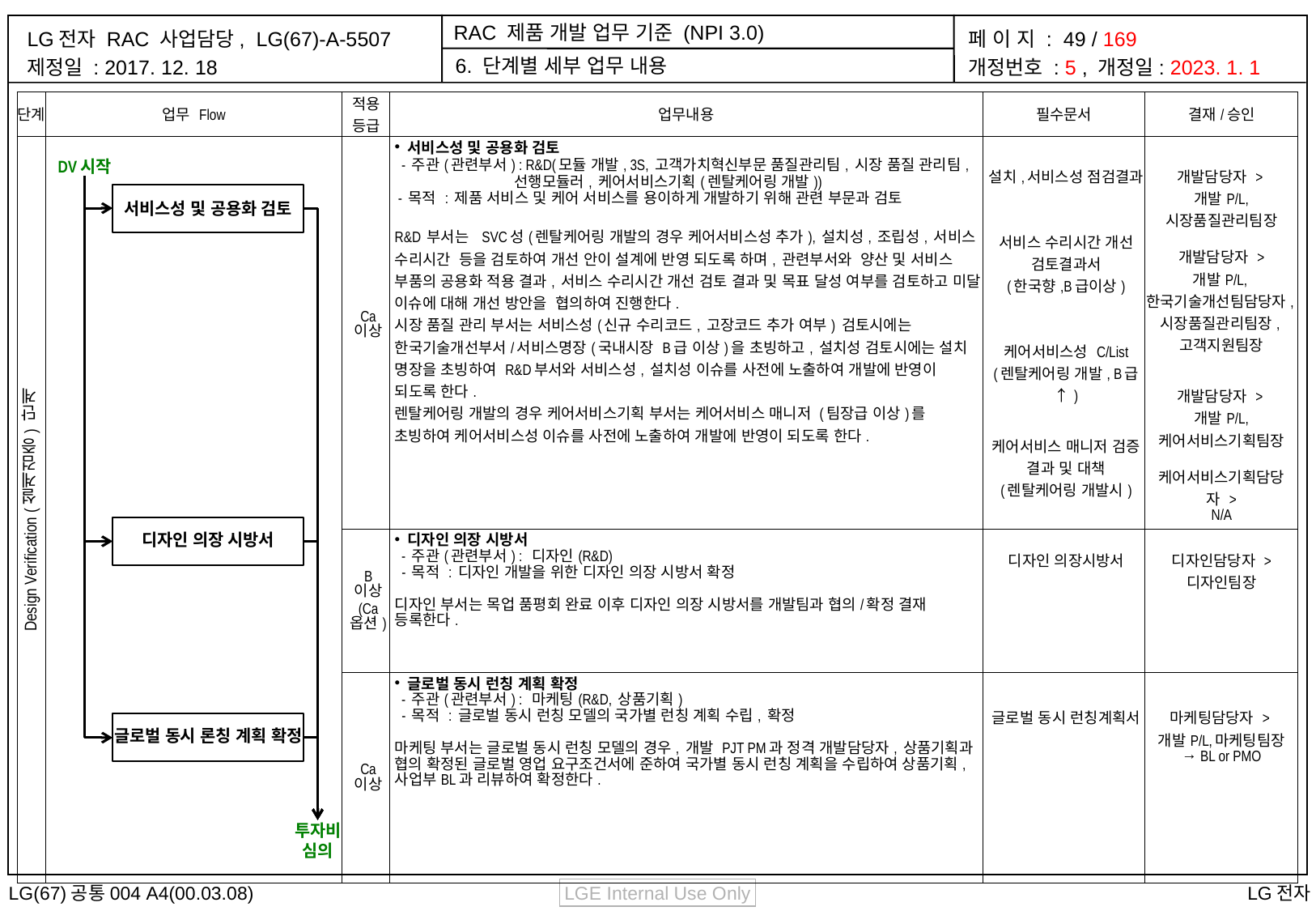

6. 단계별 세부 업무 내용
| 단계 | 업무 Flow | 적용 등급 | 업무내용 | 필수문서 | 결재/승인 |
| --- | --- | --- | --- | --- | --- |
| Design Verification (설계검증) 단계 |  | Ca 이상 | 서비스성 및 공용화 검토 - 주관(관련부서) : R&D(모듈 개발, 3S, 고객가치혁신부문 품질관리팀, 시장 품질 관리팀, 선행모듈러, 케어서비스기획(렌탈케어링 개발)) - 목적 : 제품 서비스 및 케어 서비스를 용이하게 개발하기 위해 관련 부문과 검토 R&D 부서는 SVC성(렌탈케어링 개발의 경우 케어서비스성 추가), 설치성, 조립성, 서비스 수리시간 등을 검토하여 개선 안이 설계에 반영 되도록 하며, 관련부서와 양산 및 서비스 부품의 공용화 적용 결과, 서비스 수리시간 개선 검토 결과 및 목표 달성 여부를 검토하고 미달 이슈에 대해 개선 방안을 협의하여 진행한다. 시장 품질 관리 부서는 서비스성(신규 수리코드, 고장코드 추가 여부) 검토시에는 한국기술개선부서/서비스명장(국내시장 B급 이상)을 초빙하고, 설치성 검토시에는 설치 명장을 초빙하여 R&D부서와 서비스성, 설치성 이슈를 사전에 노출하여 개발에 반영이 되도록 한다. 렌탈케어링 개발의 경우 케어서비스기획 부서는 케어서비스 매니저 (팀장급 이상)를 초빙하여 케어서비스성 이슈를 사전에 노출하여 개발에 반영이 되도록 한다. | 설치,서비스성 점검결과 서비스 수리시간 개선 검토결과서 (한국향,B급이상) 케어서비스성 C/List (렌탈케어링 개발, B급↑) 케어서비스 매니저 검증 결과 및 대책 (렌탈케어링 개발시) | 개발담당자 > 개발P/L, 시장품질관리팀장 개발담당자 > 개발P/L,한국기술개선팀담당자,시장품질관리팀장,고객지원팀장 개발담당자 > 개발P/L, 케어서비스기획팀장 케어서비스기획담당자 > N/A |
|  |  | B 이상 (Ca 옵션) | 디자인 의장 시방서 - 주관(관련부서) : 디자인(R&D) - 목적 : 디자인 개발을 위한 디자인 의장 시방서 확정 디자인 부서는 목업 품평회 완료 이후 디자인 의장 시방서를 개발팀과 협의/확정 결재 등록한다. | 디자인 의장시방서 | 디자인담당자 > 디자인팀장 |
|  |  | Ca 이상 | 글로벌 동시 런칭 계획 확정 - 주관(관련부서) : 마케팅(R&D, 상품기획) - 목적 : 글로벌 동시 런칭 모델의 국가별 런칭 계획 수립, 확정 마케팅 부서는 글로벌 동시 런칭 모델의 경우, 개발 PJT PM과 정격 개발담당자, 상품기획과 협의 확정된 글로벌 영업 요구조건서에 준하여 국가별 동시 런칭 계획을 수립하여 상품기획, 사업부BL과 리뷰하여 확정한다. | 글로벌 동시 런칭계획서 | 마케팅담당자 > 개발P/L,마케팅팀장 → BL or PMO |
DV시작
서비스성 및 공용화 검토
디자인 의장 시방서
글로벌 동시 론칭 계획 확정
투자비
심의